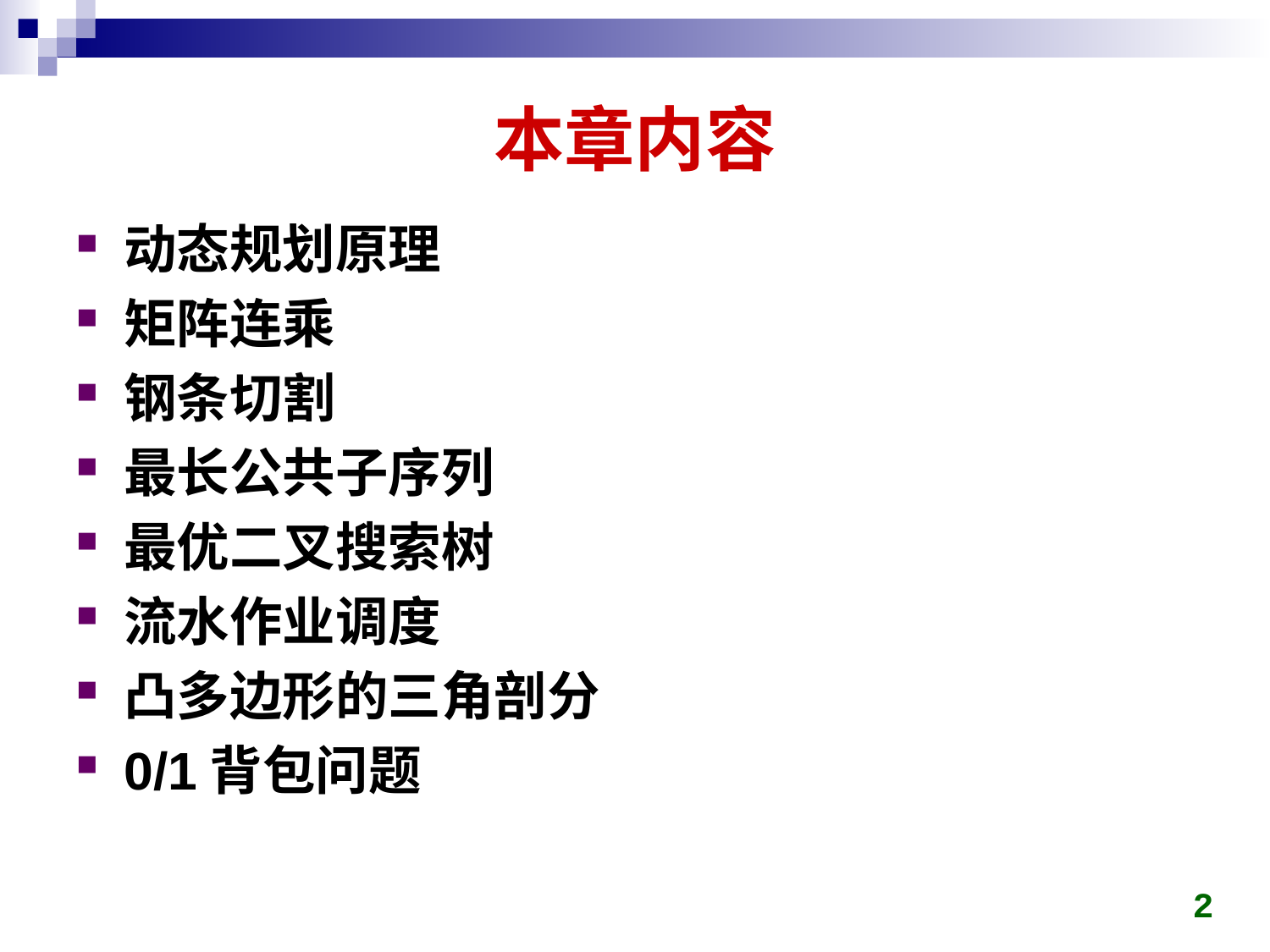

# 本章内容
动态规划原理
矩阵连乘
钢条切割
最长公共子序列
最优二叉搜索树
流水作业调度
凸多边形的三角剖分
0/1背包问题
2